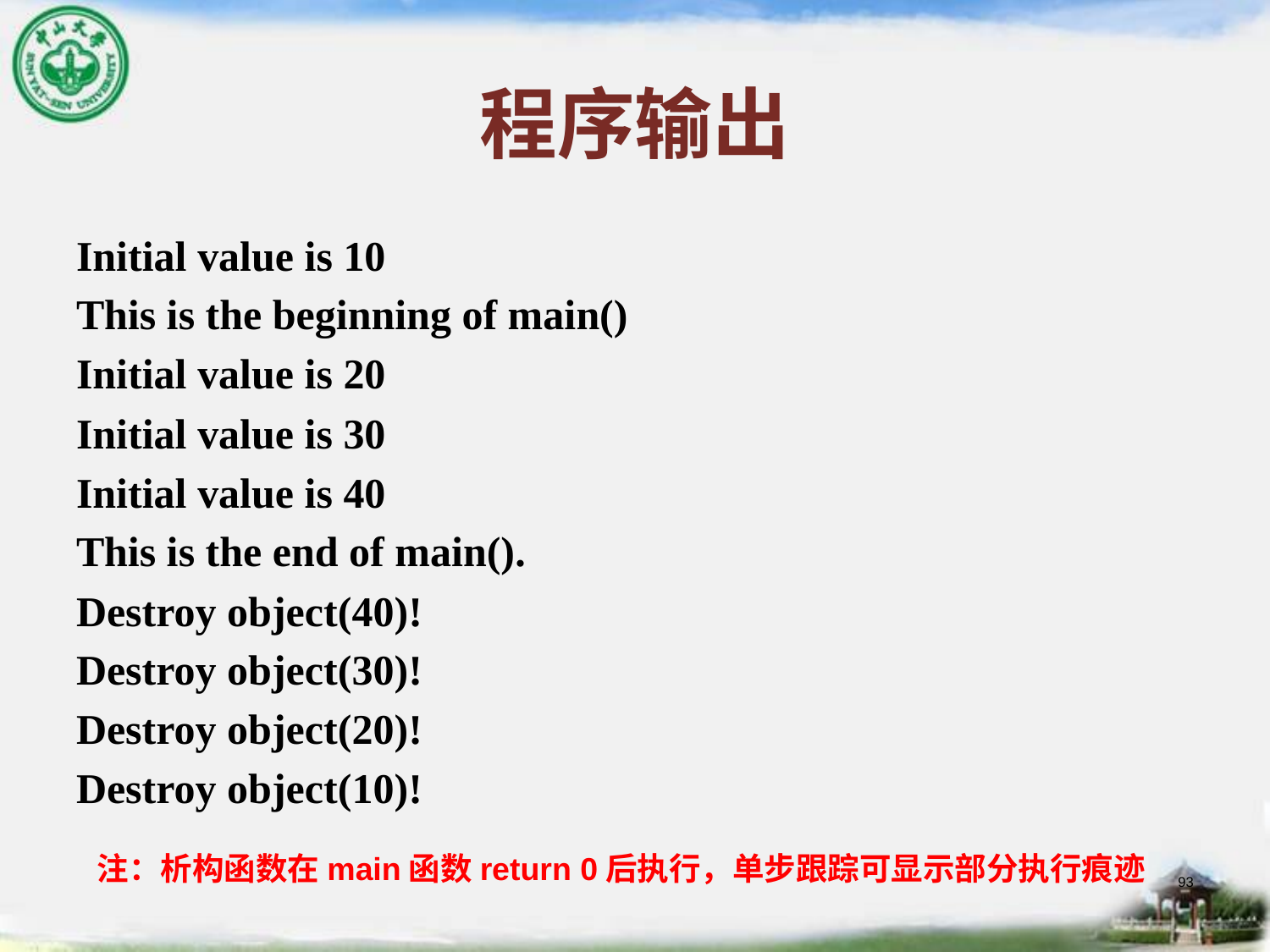

# 程序输出
Initial value is 10
This is the beginning of main()
Initial value is 20
Initial value is 30
Initial value is 40
This is the end of main().
Destroy object(40)!
Destroy object(30)!
Destroy object(20)!
Destroy object(10)!
注：析构函数在main函数return 0后执行，单步跟踪可显示部分执行痕迹
93